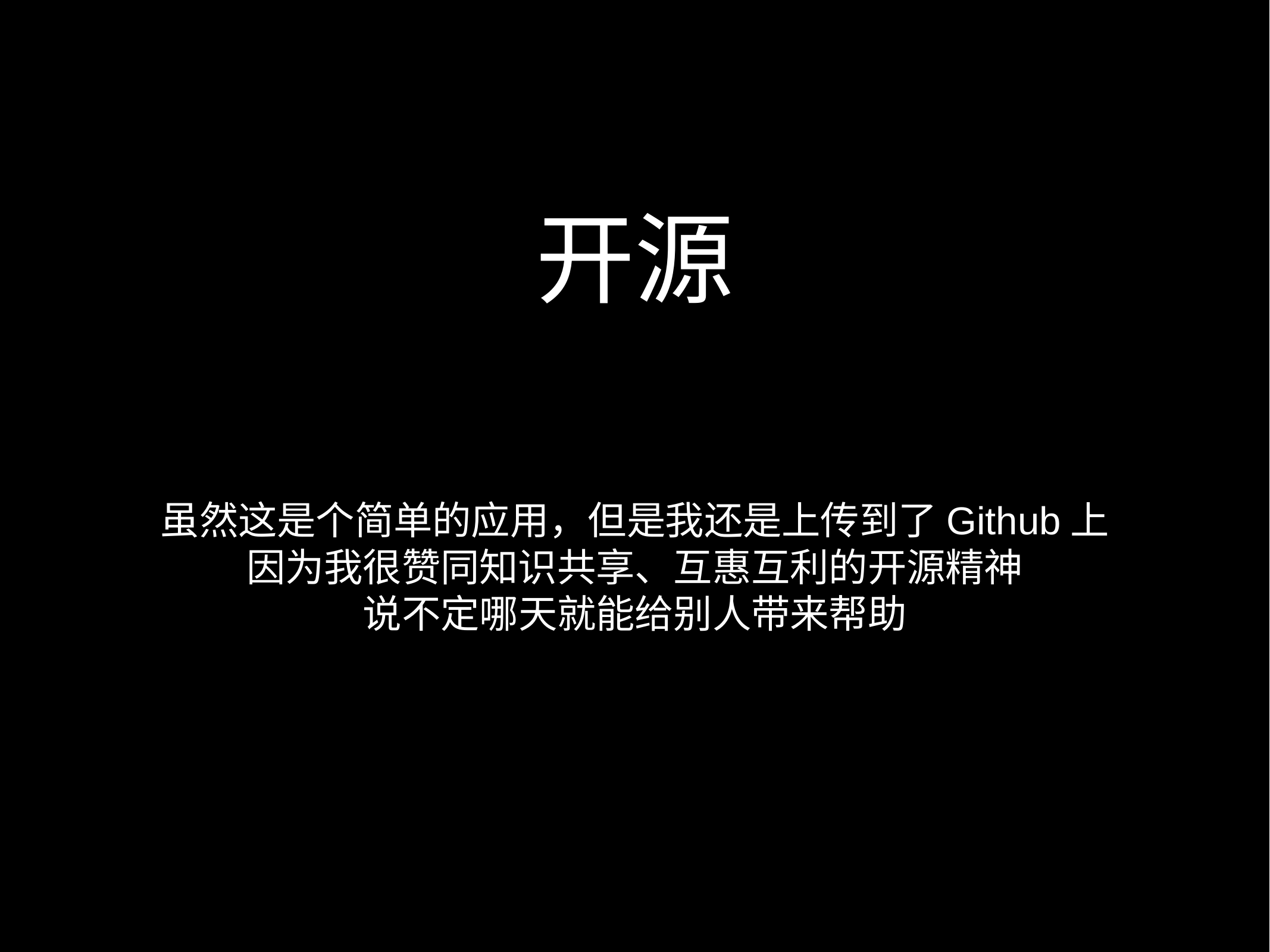

# 开源
虽然这是个简单的应用，但是我还是上传到了Github上
因为我很赞同知识共享、互惠互利的开源精神
说不定哪天就能给别人带来帮助